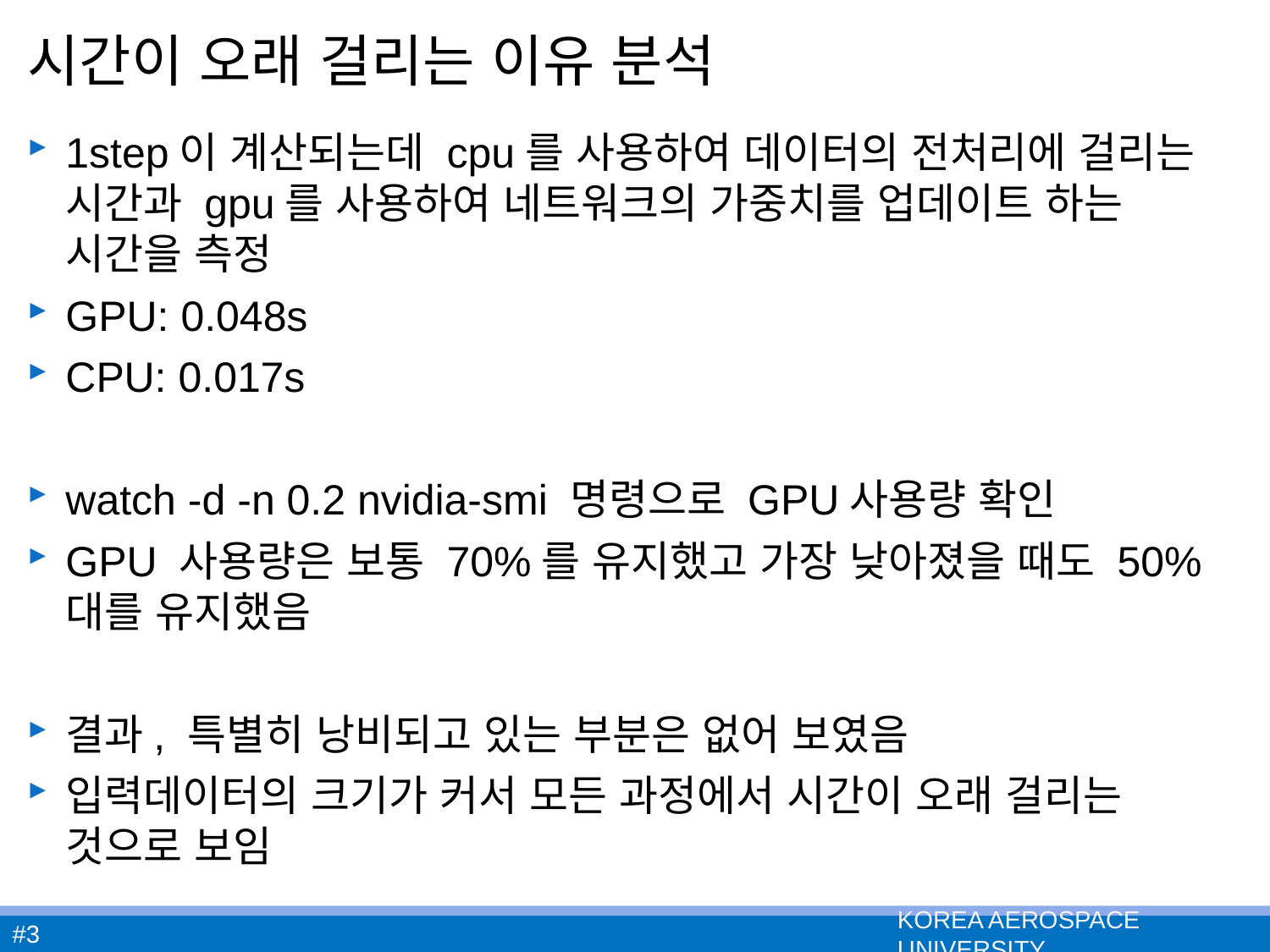

# 시간이 오래 걸리는 이유 분석
1step이 계산되는데 cpu를 사용하여 데이터의 전처리에 걸리는 시간과 gpu를 사용하여 네트워크의 가중치를 업데이트 하는 시간을 측정
GPU: 0.048s
CPU: 0.017s

watch -d -n 0.2 nvidia-smi 명령으로 GPU사용량 확인
GPU 사용량은 보통 70%를 유지했고 가장 낮아졌을 때도 50%대를 유지했음

결과, 특별히 낭비되고 있는 부분은 없어 보였음
입력데이터의 크기가 커서 모든 과정에서 시간이 오래 걸리는 것으로 보임
#3